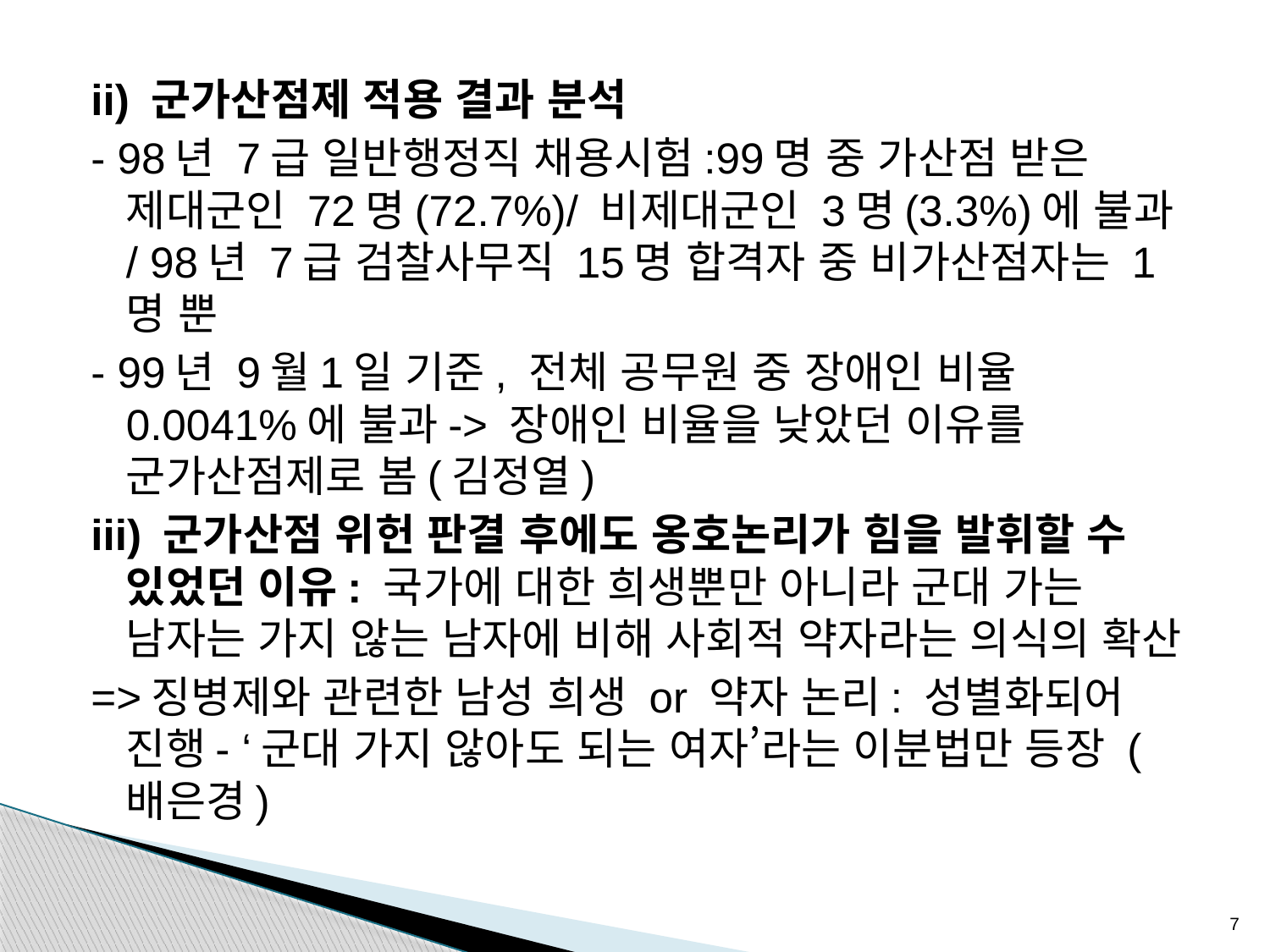

ii) 군가산점제 적용 결과 분석
- 98년 7급 일반행정직 채용시험:99명 중 가산점 받은 제대군인 72명(72.7%)/ 비제대군인 3명(3.3%)에 불과/ 98년 7급 검찰사무직 15명 합격자 중 비가산점자는 1명 뿐
- 99년 9월1일 기준, 전체 공무원 중 장애인 비율 0.0041%에 불과-> 장애인 비율을 낮았던 이유를 군가산점제로 봄(김정열)
iii) 군가산점 위헌 판결 후에도 옹호논리가 힘을 발휘할 수 있었던 이유: 국가에 대한 희생뿐만 아니라 군대 가는 남자는 가지 않는 남자에 비해 사회적 약자라는 의식의 확산
=>징병제와 관련한 남성 희생 or 약자 논리: 성별화되어 진행- ‘군대 가지 않아도 되는 여자’라는 이분법만 등장 (배은경)

7